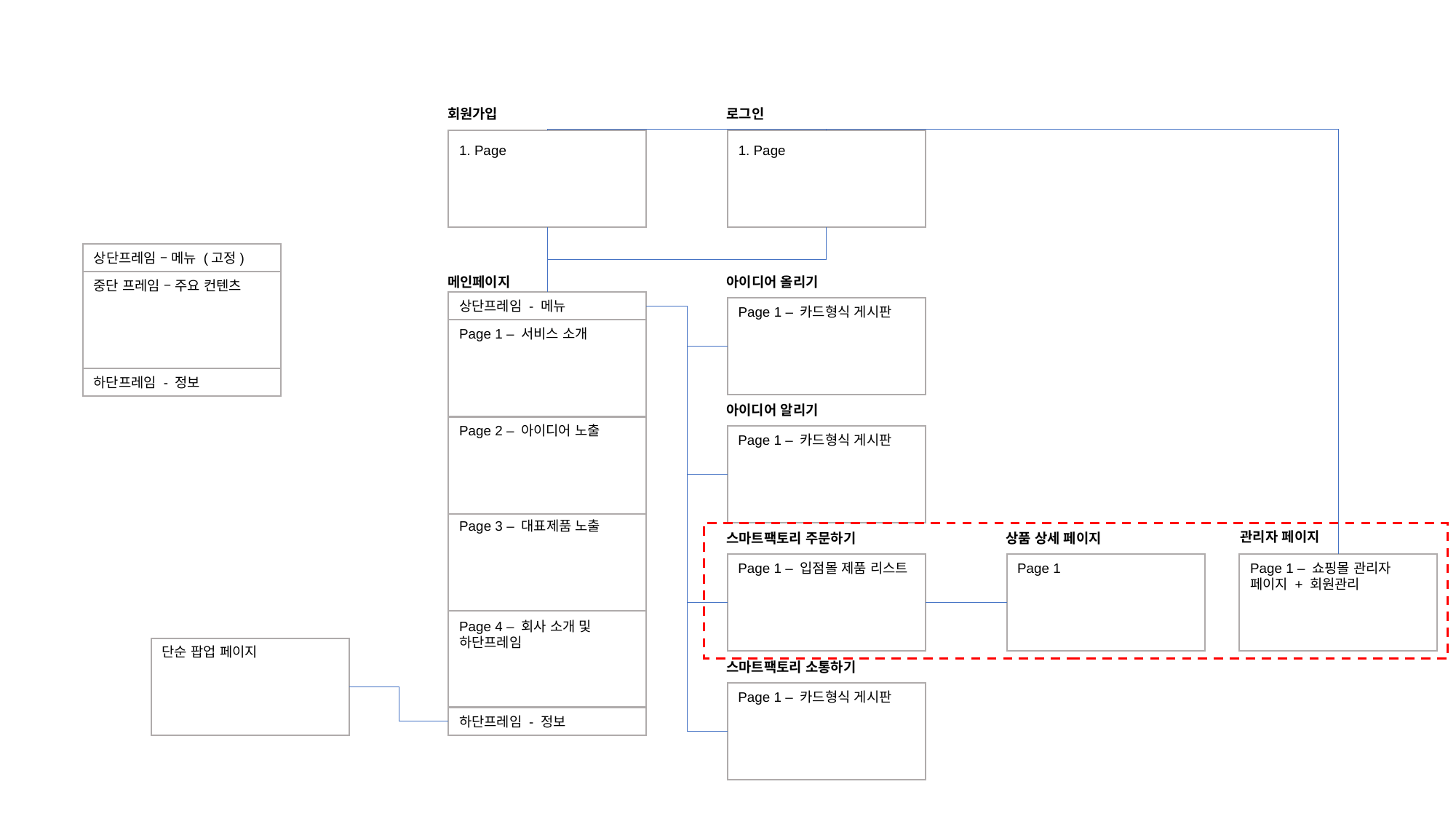

회원가입
로그인

1. Page
1. Page
상단프레임 – 메뉴 (고정)
메인페이지
아이디어 올리기
중단 프레임 – 주요 컨텐츠

상단프레임 - 메뉴
Page 1 – 카드형식 게시판

Page 1 – 서비스 소개

하단프레임 - 정보
아이디어 알리기
Page 2 – 아이디어 노출

Page 1 – 카드형식 게시판

Page 3 – 대표제품 노출

관리자 페이지

스마트팩토리 주문하기
상품 상세 페이지
Page 1 – 쇼핑몰 관리자 페이지 + 회원관리

Page 1 – 입점몰 제품 리스트

Page 1

Page 4 – 회사 소개 및 하단프레임
단순 팝업 페이지

스마트팩토리 소통하기
Page 1 – 카드형식 게시판

하단프레임 - 정보